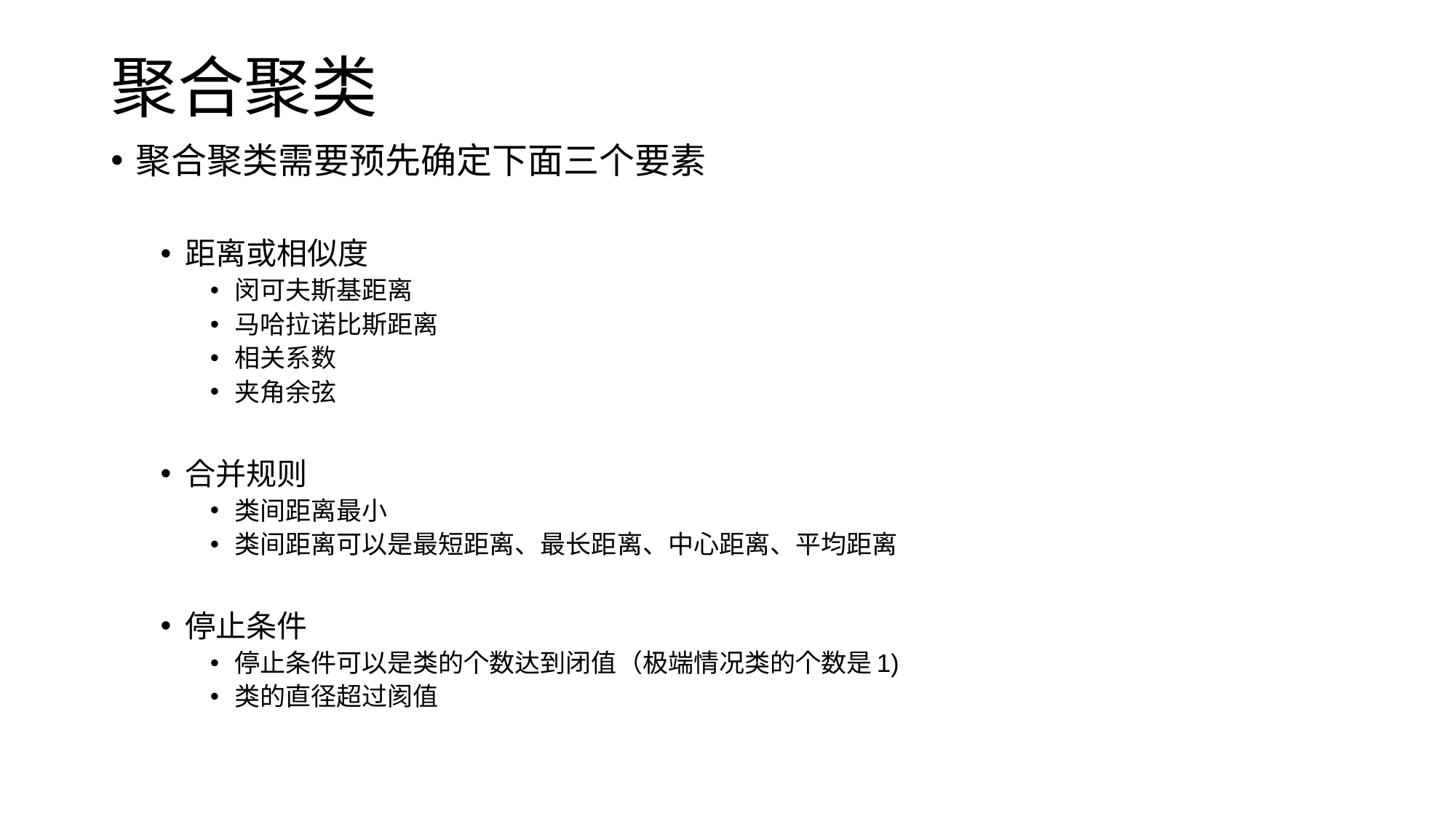

# 聚合聚类
聚合聚类需要预先确定下面三个要素

距离或相似度
闵可夫斯基距离
马哈拉诺比斯距离
相关系数
夹角余弦

合并规则
类间距离最小
类间距离可以是最短距离、最长距离、中心距离、平均距离

停止条件
停止条件可以是类的个数达到闭值（极端情况类的个数是1)
类的直径超过阂值